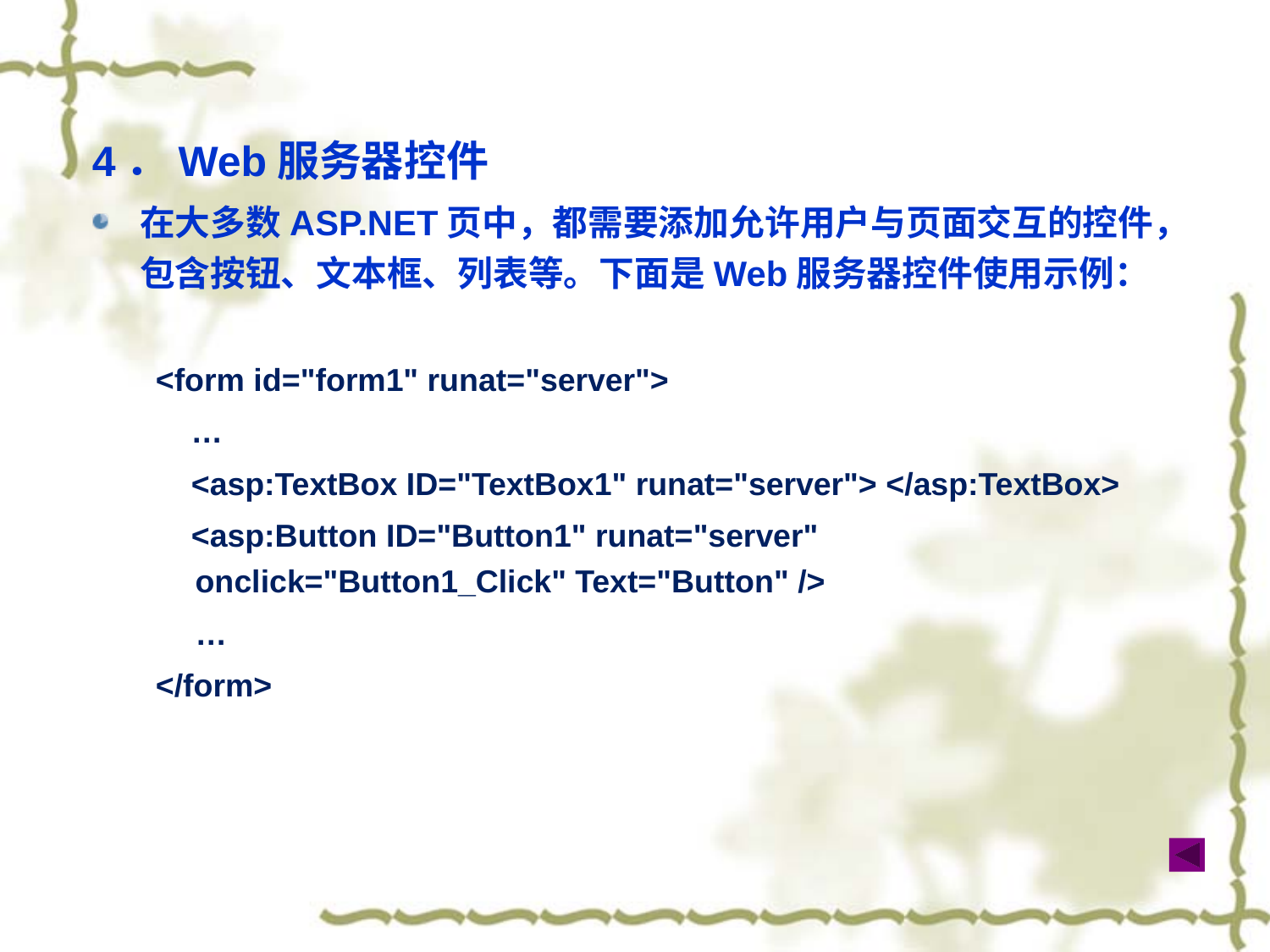

4．Web服务器控件
在大多数ASP.NET页中，都需要添加允许用户与页面交互的控件，包含按钮、文本框、列表等。下面是Web服务器控件使用示例：

<form id="form1" runat="server">
    …
    <asp:TextBox ID="TextBox1" runat="server"> </asp:TextBox>
    <asp:Button ID="Button1" runat="server" onclick="Button1_Click" Text="Button" />
	…
</form>